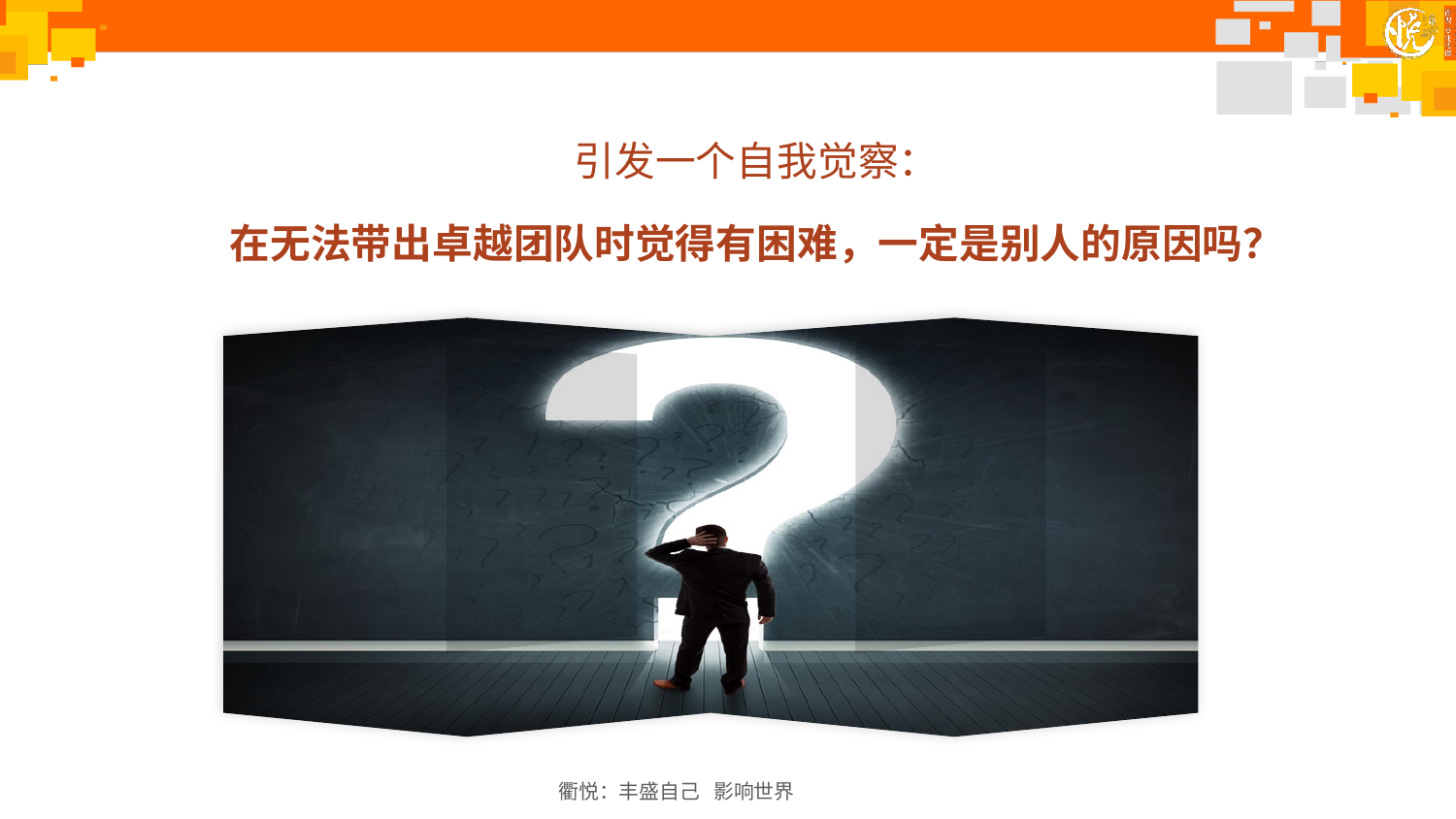

引发一个自我觉察：
在无法带出卓越团队时觉得有困难，一定是别人的原因吗？